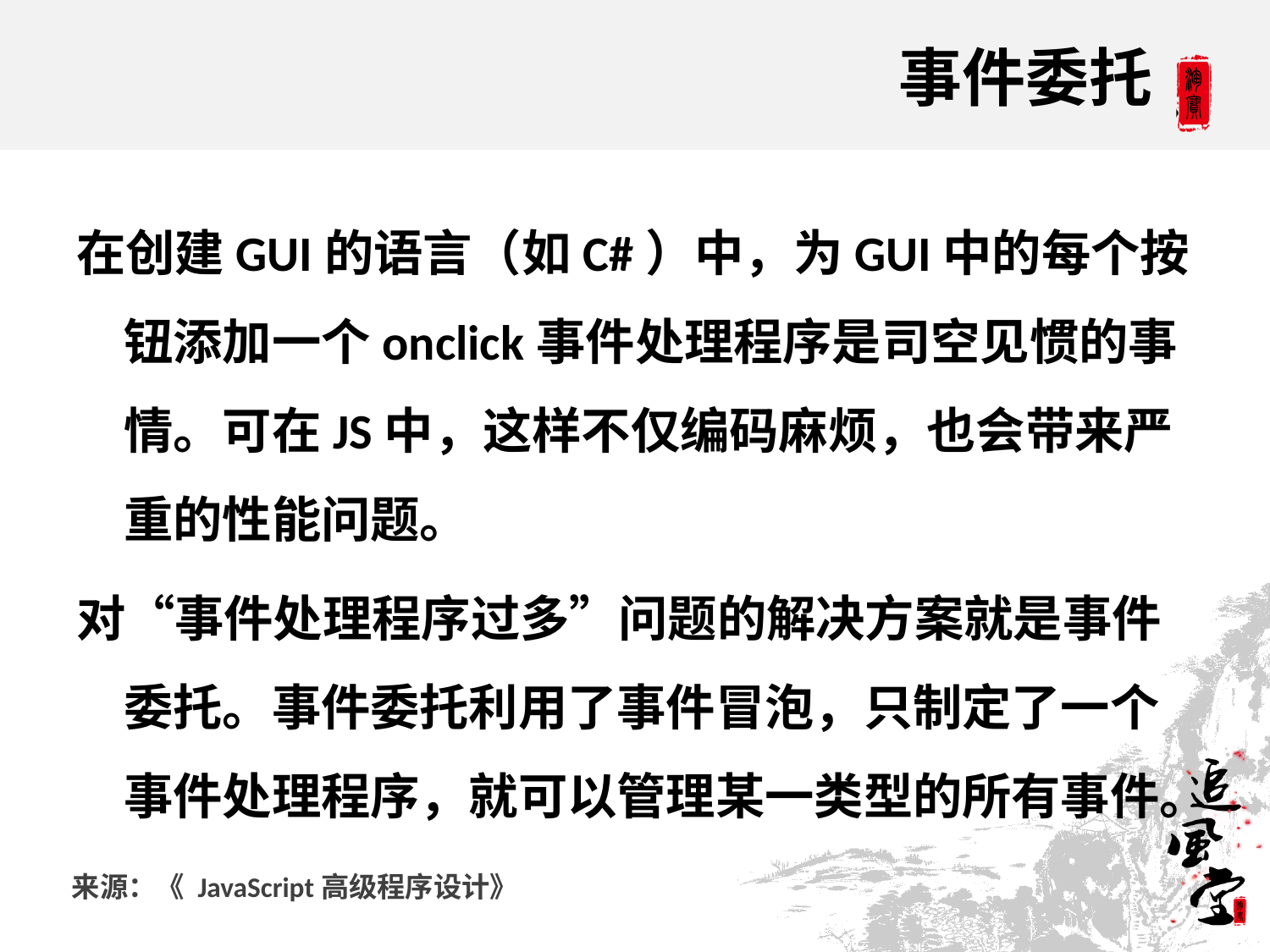

# 事件委托
在创建GUI的语言（如C#）中，为GUI中的每个按钮添加一个onclick事件处理程序是司空见惯的事情。可在JS中，这样不仅编码麻烦，也会带来严重的性能问题。
对“事件处理程序过多”问题的解决方案就是事件委托。事件委托利用了事件冒泡，只制定了一个事件处理程序，就可以管理某一类型的所有事件。
来源：《 JavaScript高级程序设计》